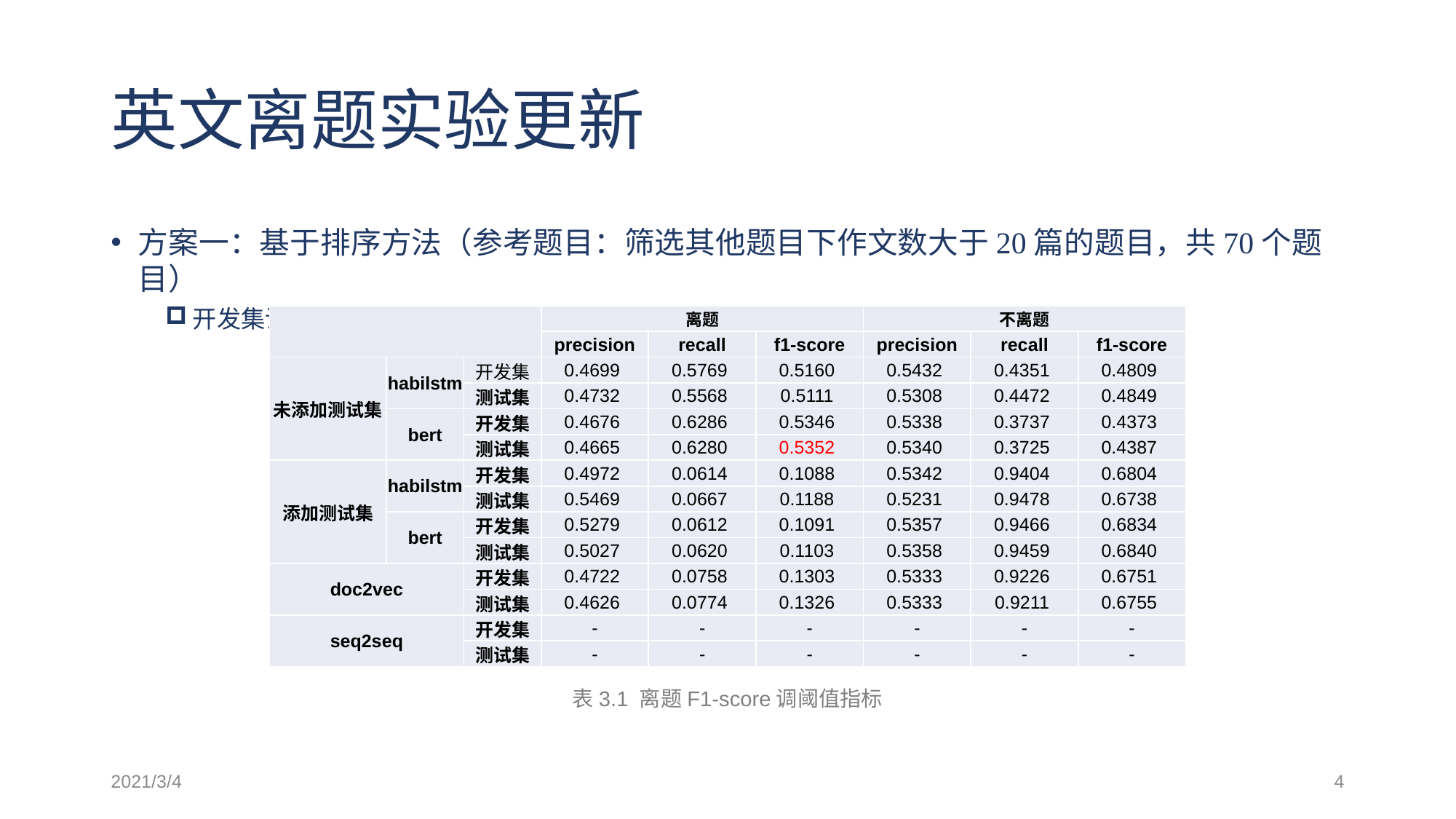

# 英文离题实验更新
方案一：基于排序方法（参考题目：筛选其他题目下作文数大于20篇的题目，共70个题目）
开发集调阈值，测试集进行测试，五折交叉验证
|  |  |  | 离题 |  |  | 不离题 |  |  |
| --- | --- | --- | --- | --- | --- | --- | --- | --- |
|  |  |  | precision | recall | f1-score | precision | recall | f1-score |
| 未添加测试集 | habilstm | 开发集 | 0.4699 | 0.5769 | 0.5160 | 0.5432 | 0.4351 | 0.4809 |
|  |  | 测试集 | 0.4732 | 0.5568 | 0.5111 | 0.5308 | 0.4472 | 0.4849 |
|  | bert | 开发集 | 0.4676 | 0.6286 | 0.5346 | 0.5338 | 0.3737 | 0.4373 |
|  |  | 测试集 | 0.4665 | 0.6280 | 0.5352 | 0.5340 | 0.3725 | 0.4387 |
| 添加测试集 | habilstm | 开发集 | 0.4972 | 0.0614 | 0.1088 | 0.5342 | 0.9404 | 0.6804 |
|  |  | 测试集 | 0.5469 | 0.0667 | 0.1188 | 0.5231 | 0.9478 | 0.6738 |
|  | bert | 开发集 | 0.5279 | 0.0612 | 0.1091 | 0.5357 | 0.9466 | 0.6834 |
|  |  | 测试集 | 0.5027 | 0.0620 | 0.1103 | 0.5358 | 0.9459 | 0.6840 |
| doc2vec |  | 开发集 | 0.4722 | 0.0758 | 0.1303 | 0.5333 | 0.9226 | 0.6751 |
|  |  | 测试集 | 0.4626 | 0.0774 | 0.1326 | 0.5333 | 0.9211 | 0.6755 |
| seq2seq |  | 开发集 | - | - | - | - | - | - |
|  |  | 测试集 | - | - | - | - | - | - |
表3.1 离题F1-score调阈值指标
2021/3/4
4